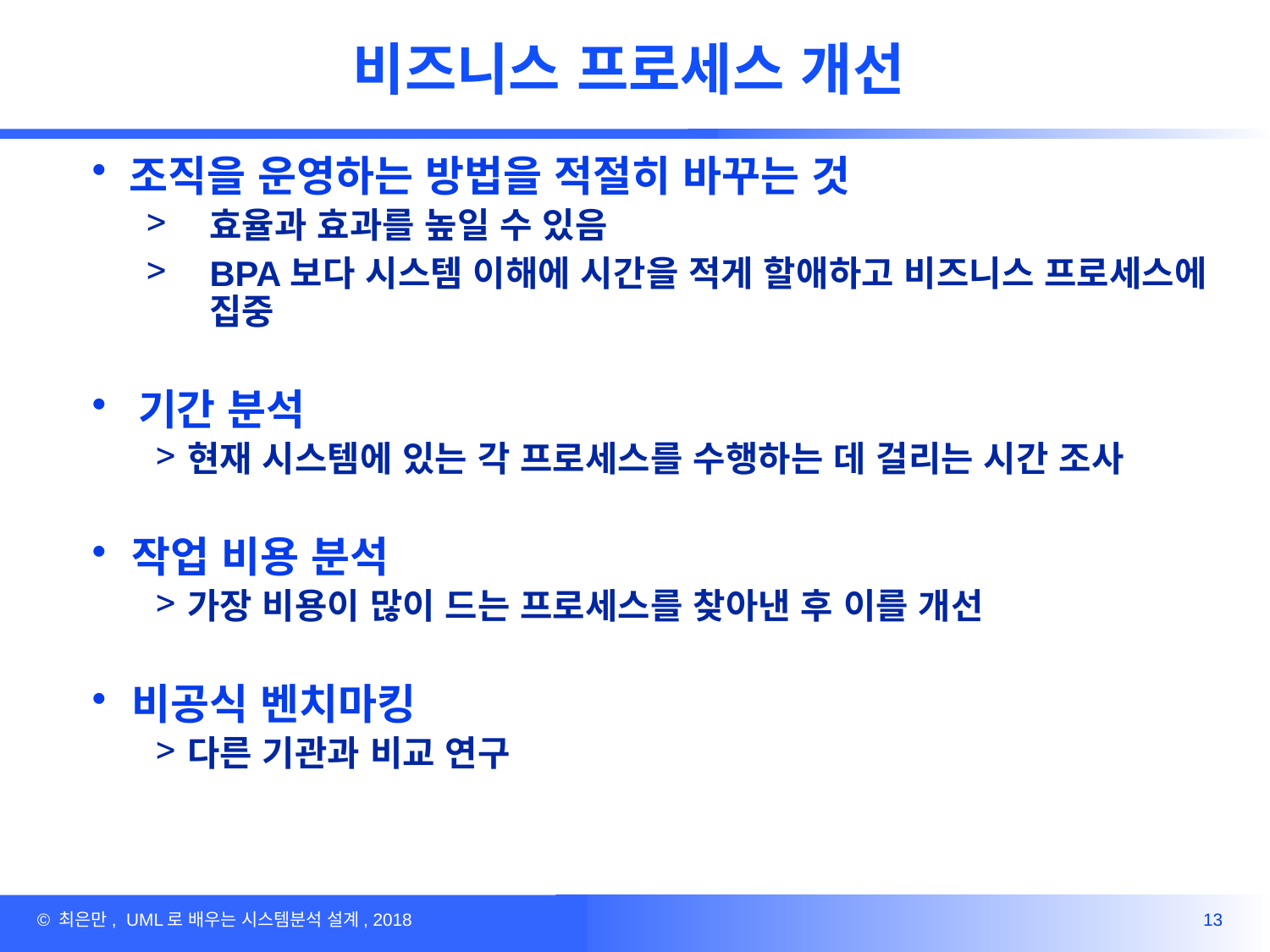

# 비즈니스 프로세스 개선
조직을 운영하는 방법을 적절히 바꾸는 것
효율과 효과를 높일 수 있음
BPA보다 시스템 이해에 시간을 적게 할애하고 비즈니스 프로세스에 집중

 기간 분석
현재 시스템에 있는 각 프로세스를 수행하는 데 걸리는 시간 조사

작업 비용 분석
가장 비용이 많이 드는 프로세스를 찾아낸 후 이를 개선

비공식 벤치마킹
다른 기관과 비교 연구